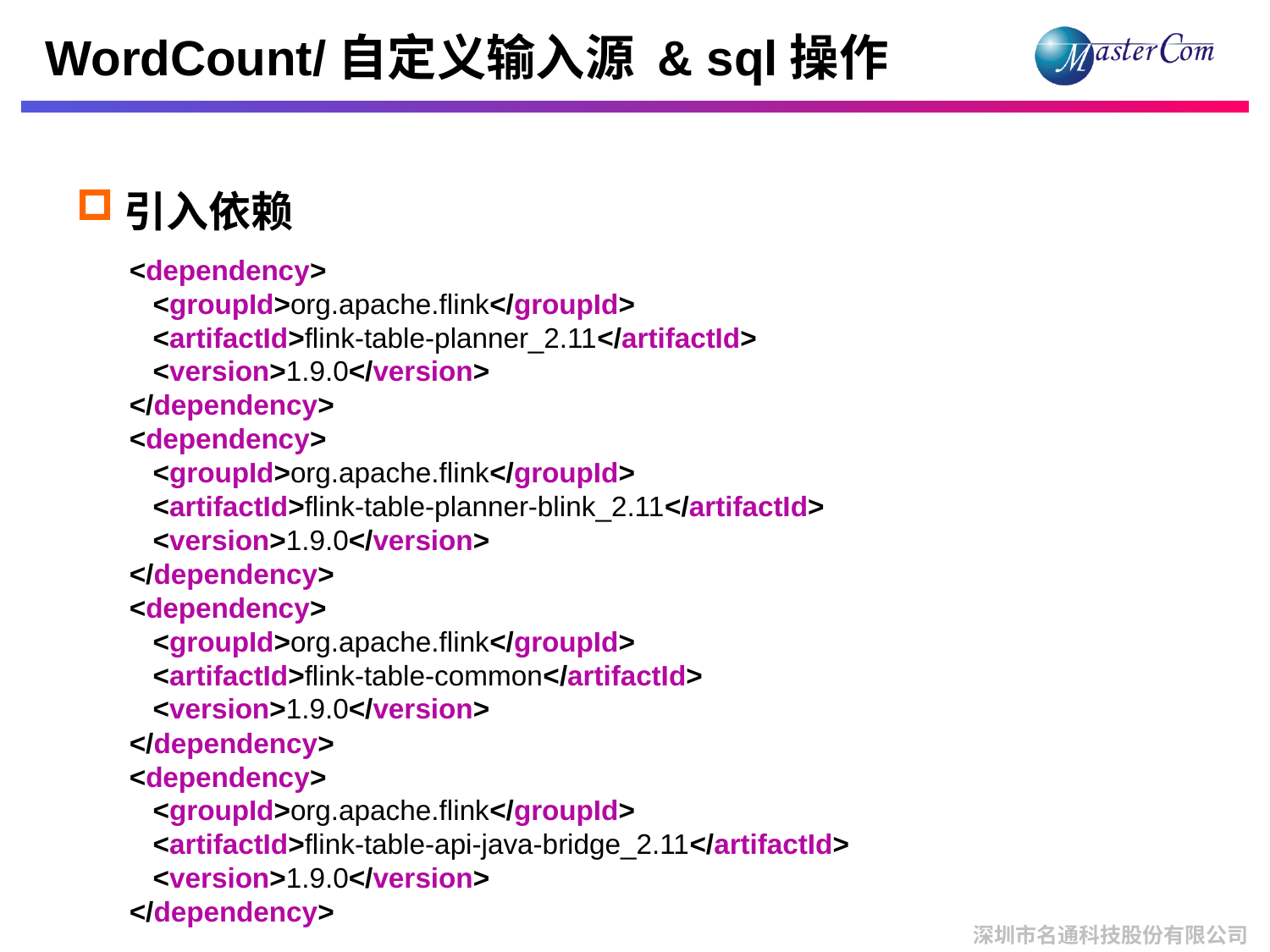

# WordCount/自定义输入源 & sql操作
引入依赖
<dependency>
   <groupId>org.apache.flink</groupId>
   <artifactId>flink-table-planner_2.11</artifactId>
   <version>1.9.0</version>
</dependency>
<dependency>
   <groupId>org.apache.flink</groupId>
   <artifactId>flink-table-planner-blink_2.11</artifactId>
   <version>1.9.0</version>
</dependency>
<dependency>
   <groupId>org.apache.flink</groupId>
   <artifactId>flink-table-common</artifactId>
   <version>1.9.0</version>
</dependency>
<dependency>
   <groupId>org.apache.flink</groupId>
   <artifactId>flink-table-api-java-bridge_2.11</artifactId>
   <version>1.9.0</version>
</dependency>